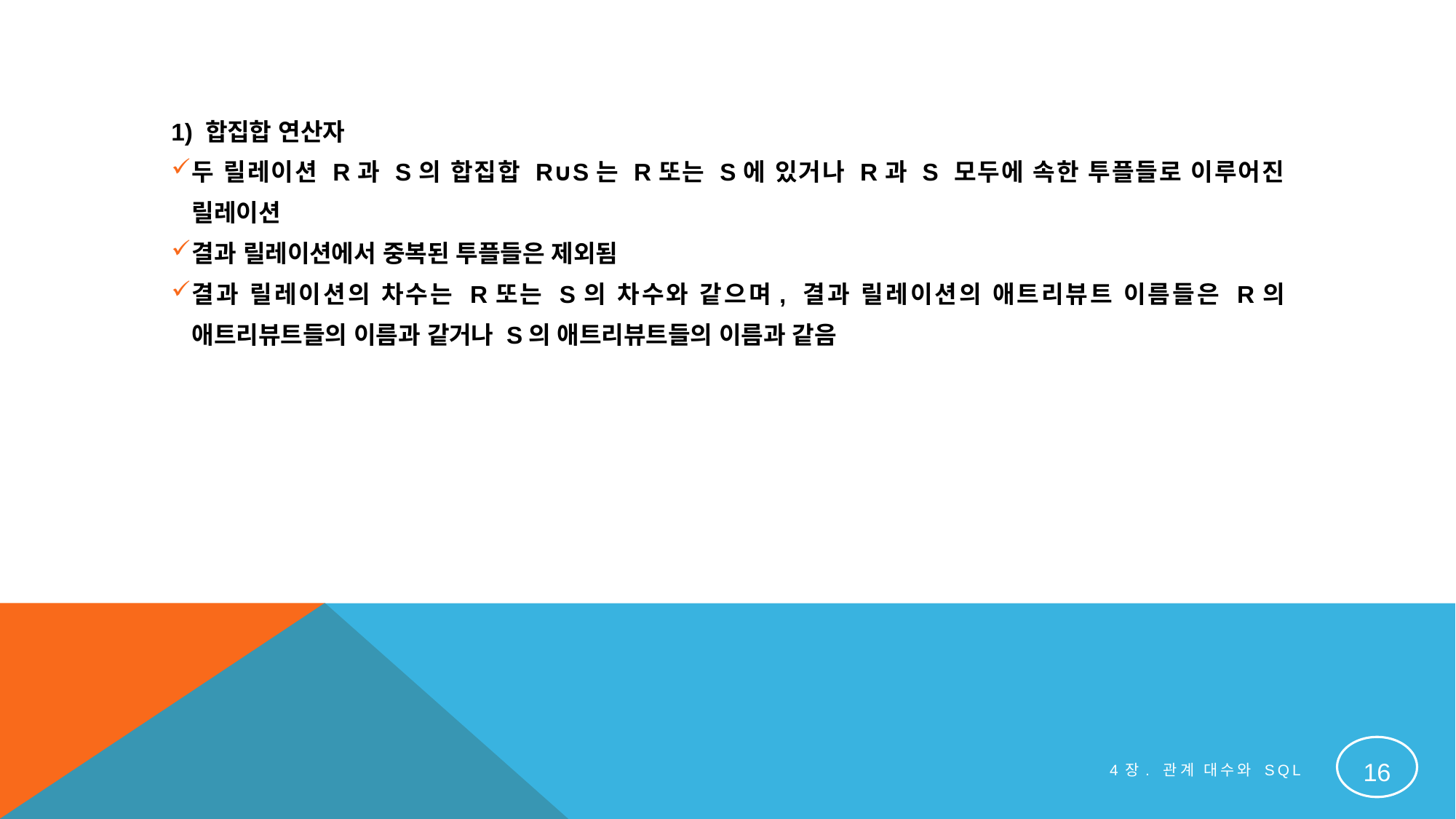

1) 합집합 연산자
두 릴레이션 R과 S의 합집합 R∪S는 R또는 S에 있거나 R과 S 모두에 속한 투플들로 이루어진 릴레이션
결과 릴레이션에서 중복된 투플들은 제외됨
결과 릴레이션의 차수는 R또는 S의 차수와 같으며, 결과 릴레이션의 애트리뷰트 이름들은 R의 애트리뷰트들의 이름과 같거나 S의 애트리뷰트들의 이름과 같음

16
4장. 관계 대수와 SQL